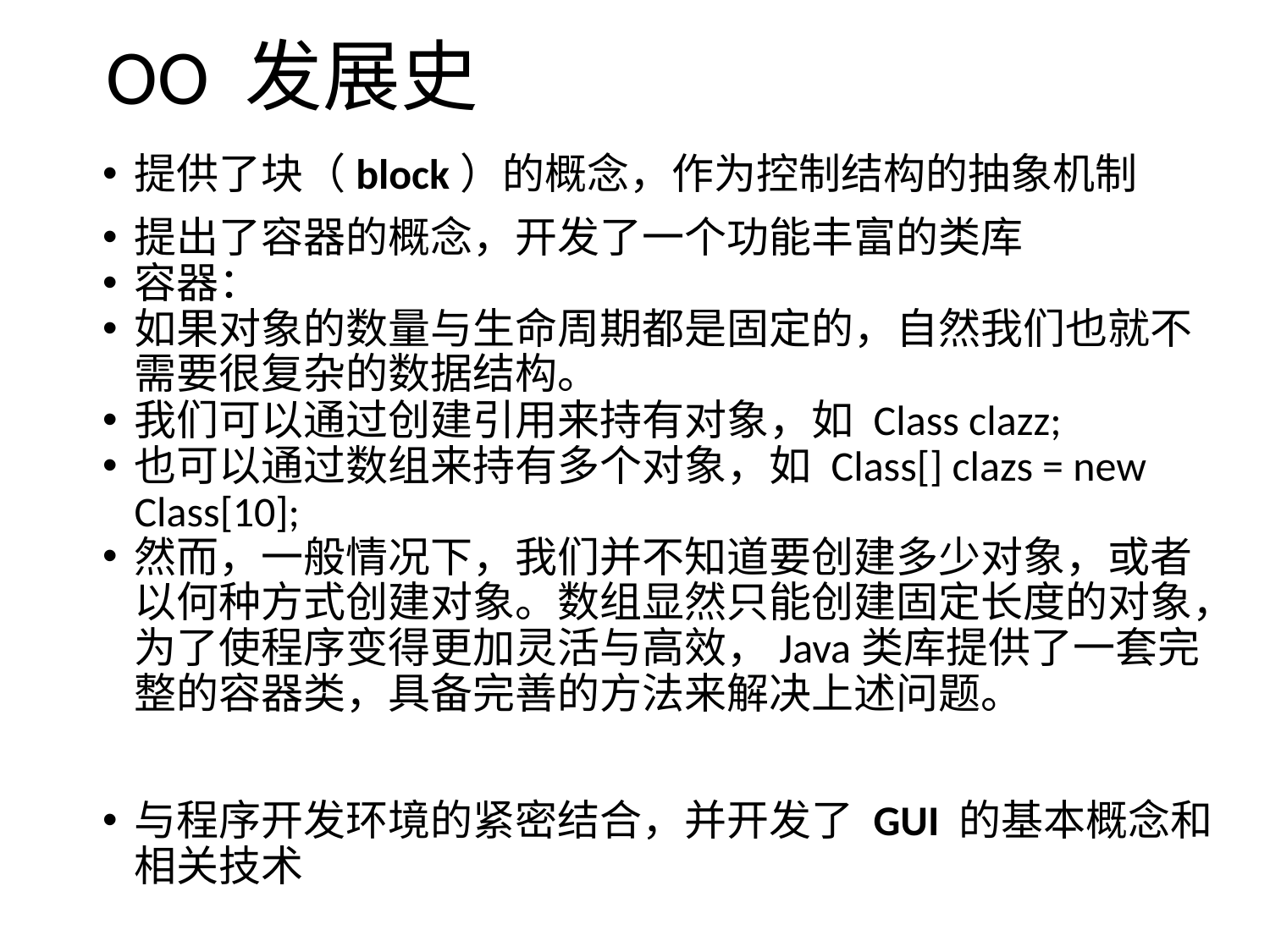

OO 发展史
提供了块（block）的概念，作为控制结构的抽象机制
提出了容器的概念，开发了一个功能丰富的类库
容器：
如果对象的数量与生命周期都是固定的，自然我们也就不需要很复杂的数据结构。
我们可以通过创建引用来持有对象，如 Class clazz;
也可以通过数组来持有多个对象，如 Class[] clazs = new Class[10];
然而，一般情况下，我们并不知道要创建多少对象，或者以何种方式创建对象。数组显然只能创建固定长度的对象，为了使程序变得更加灵活与高效，Java类库提供了一套完整的容器类，具备完善的方法来解决上述问题。

与程序开发环境的紧密结合，并开发了 GUI 的基本概念和相关技术